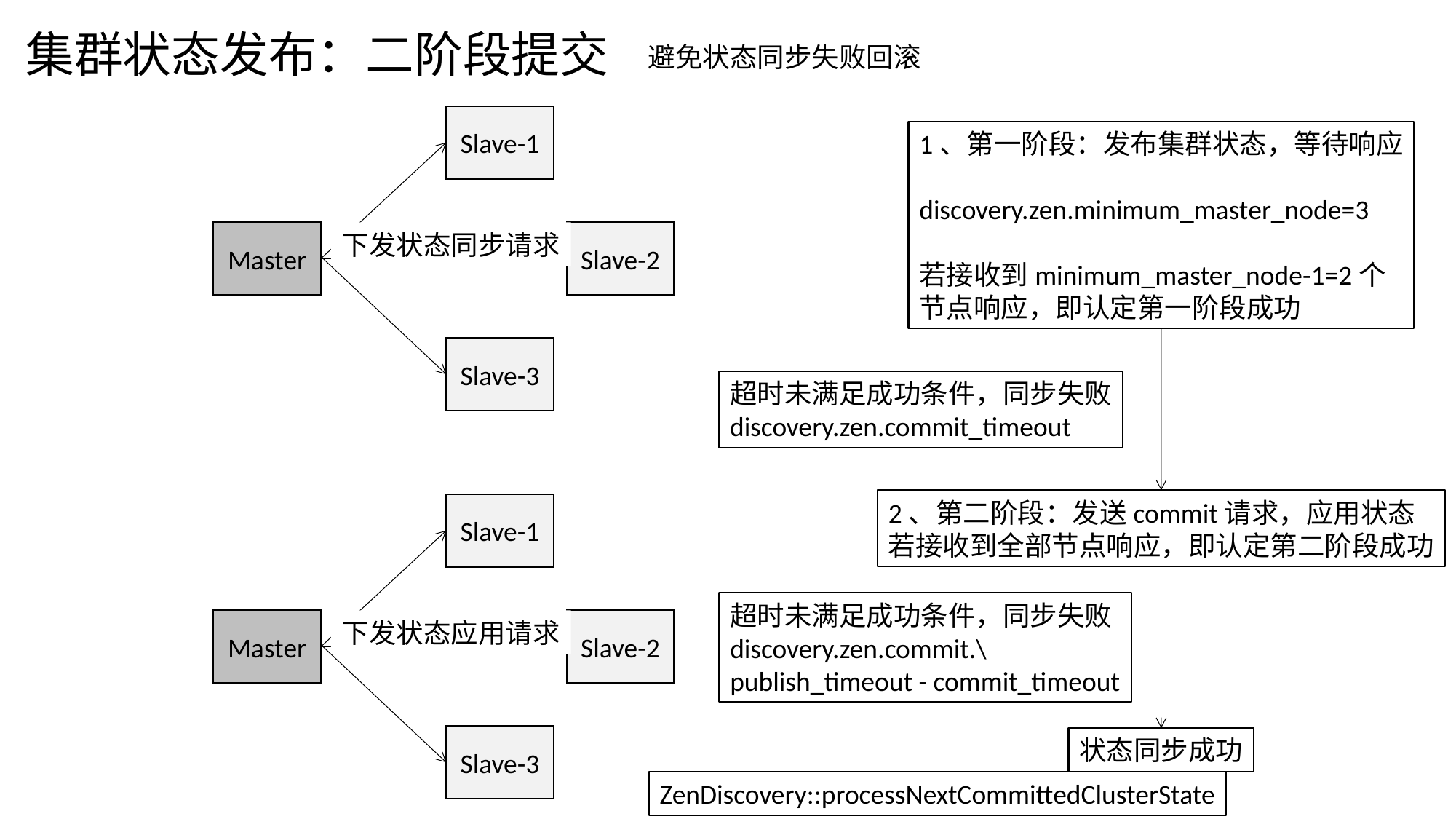

集群状态发布：二阶段提交
避免状态同步失败回滚
Slave-1
Master
下发状态同步请求
Slave-2
Slave-3
1、第一阶段：发布集群状态，等待响应

discovery.zen.minimum_master_node=3

若接收到minimum_master_node-1=2个
节点响应，即认定第一阶段成功
超时未满足成功条件，同步失败
discovery.zen.commit_timeout
2、第二阶段：发送commit请求，应用状态
若接收到全部节点响应，即认定第二阶段成功
Slave-1
Master
下发状态应用请求
Slave-2
Slave-3
超时未满足成功条件，同步失败
discovery.zen.commit.\
publish_timeout - commit_timeout
状态同步成功
ZenDiscovery::processNextCommittedClusterState